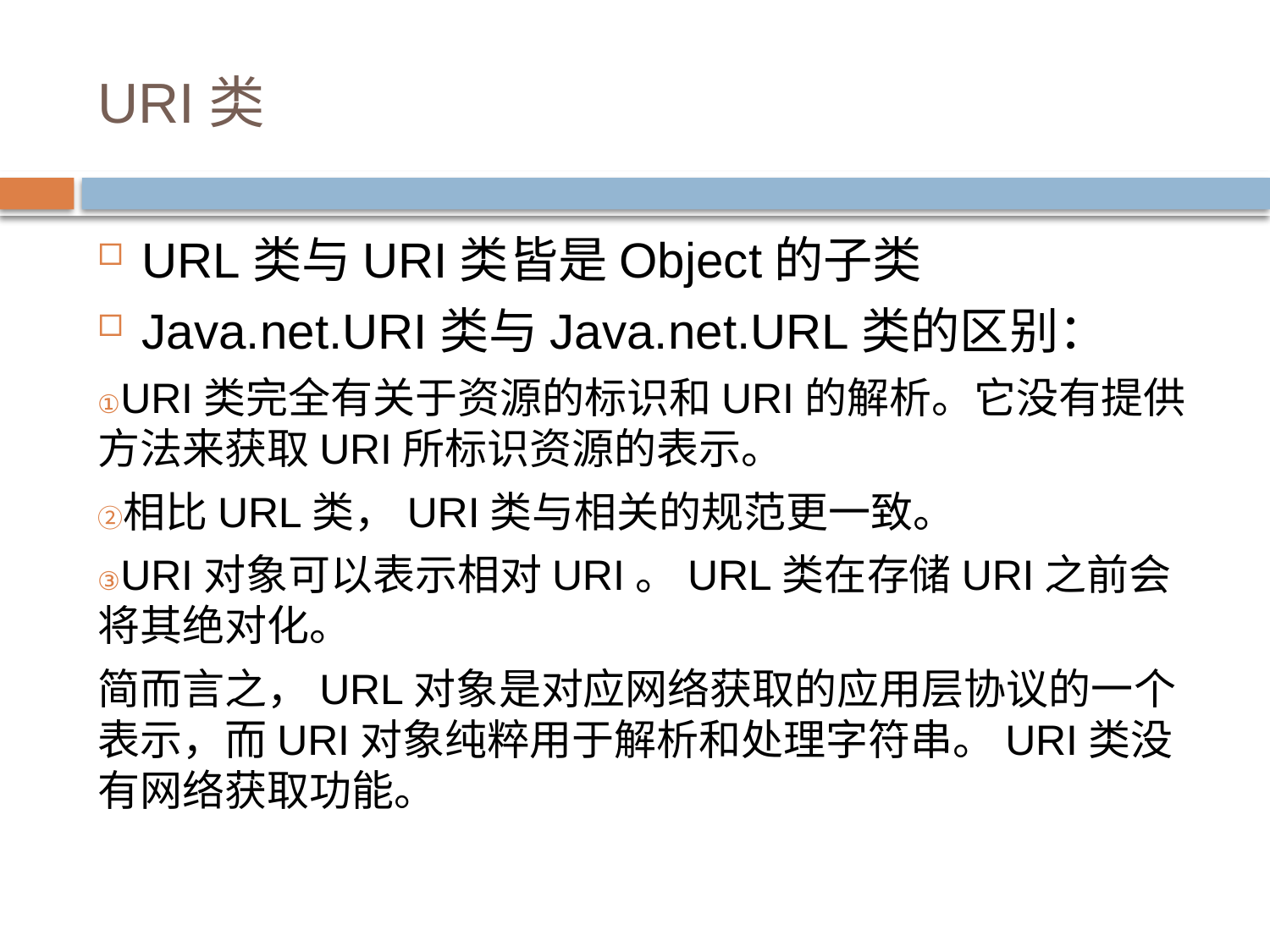

# URI类

URL类与URI类皆是Object的子类
Java.net.URI类与Java.net.URL类的区别：
URI类完全有关于资源的标识和URI的解析。它没有提供方法来获取URI所标识资源的表示。
相比URL类，URI类与相关的规范更一致。
URI对象可以表示相对URI。URL类在存储URI之前会将其绝对化。
简而言之，URL对象是对应网络获取的应用层协议的一个表示，而URI对象纯粹用于解析和处理字符串。URI类没有网络获取功能。